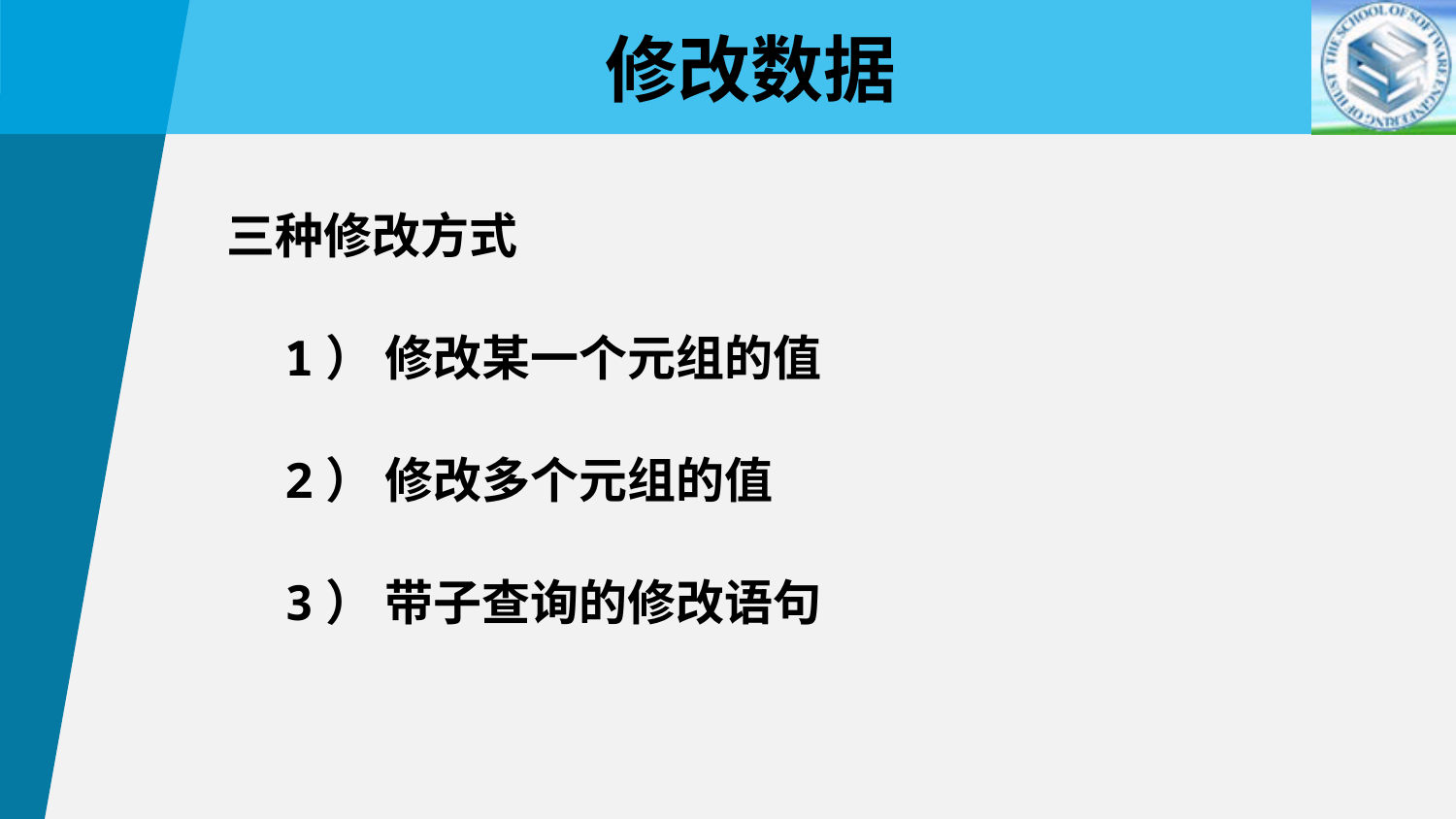

修改数据
三种修改方式
  1） 修改某一个元组的值
  2） 修改多个元组的值
  3） 带子查询的修改语句